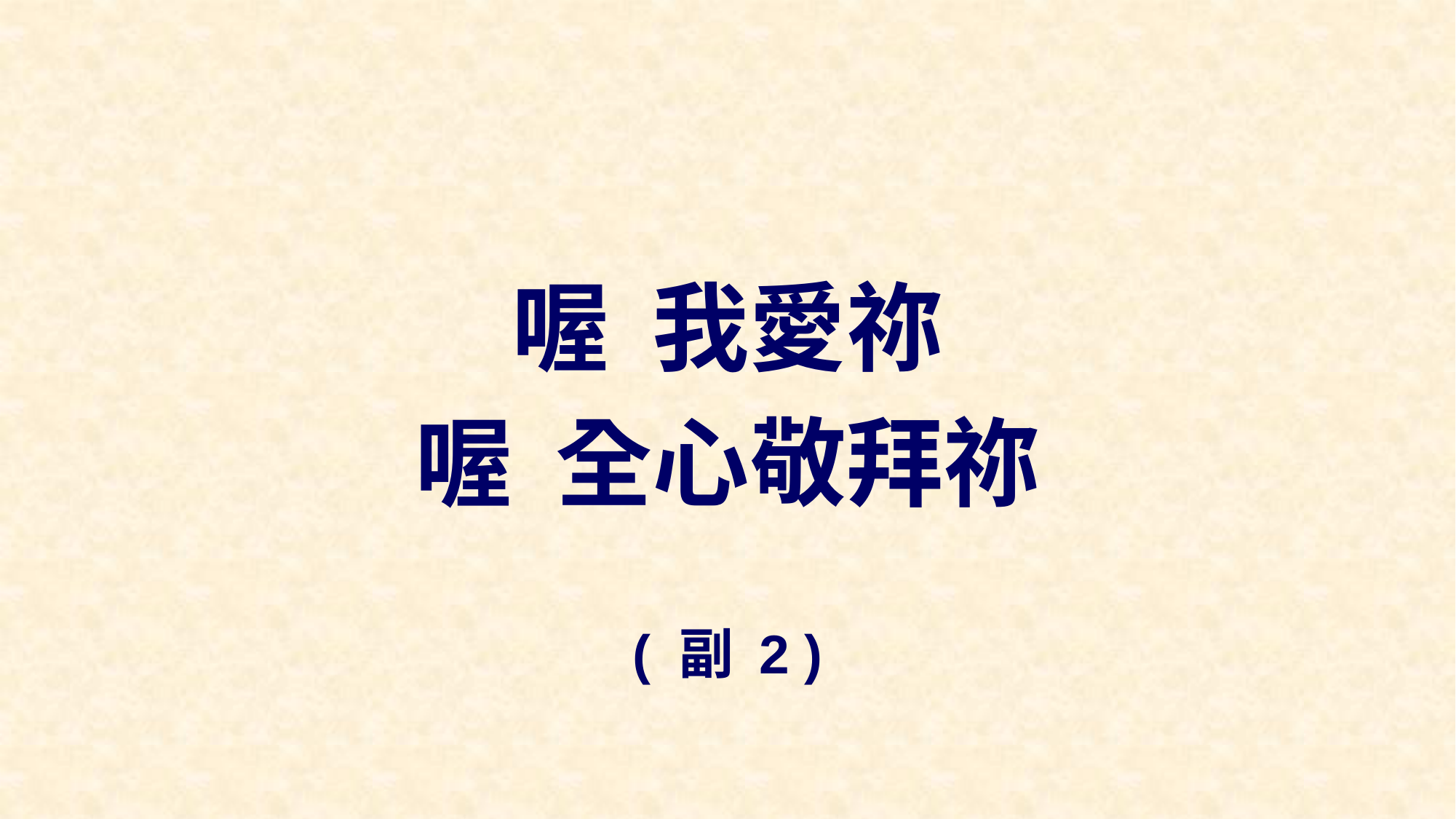

喔  我愛祢
喔  全心敬拜祢
( 副 2 )